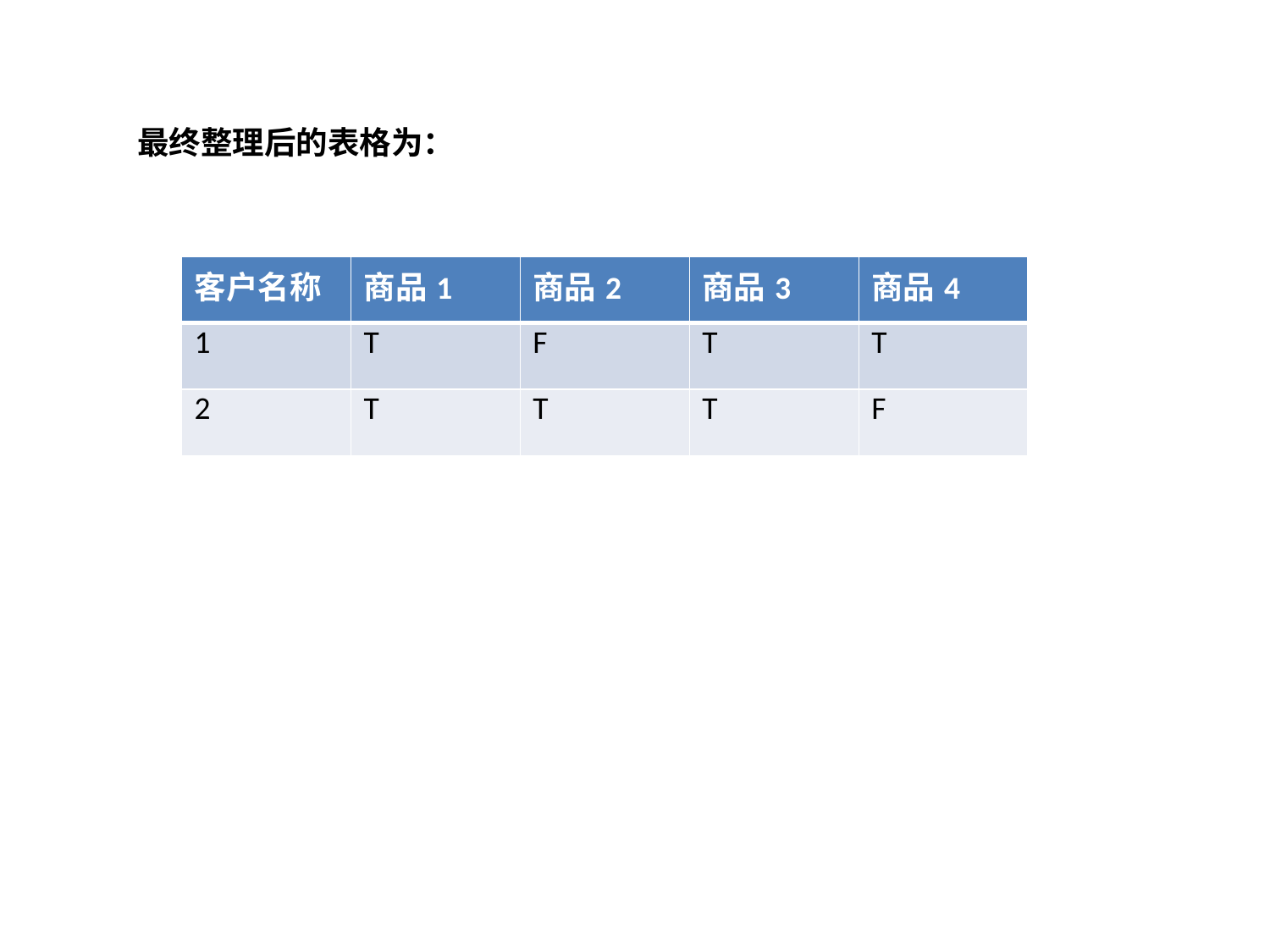

最终整理后的表格为：
| 客户名称 | 商品1 | 商品2 | 商品3 | 商品4 |
| --- | --- | --- | --- | --- |
| 1 | T | F | T | T |
| 2 | T | T | T | F |